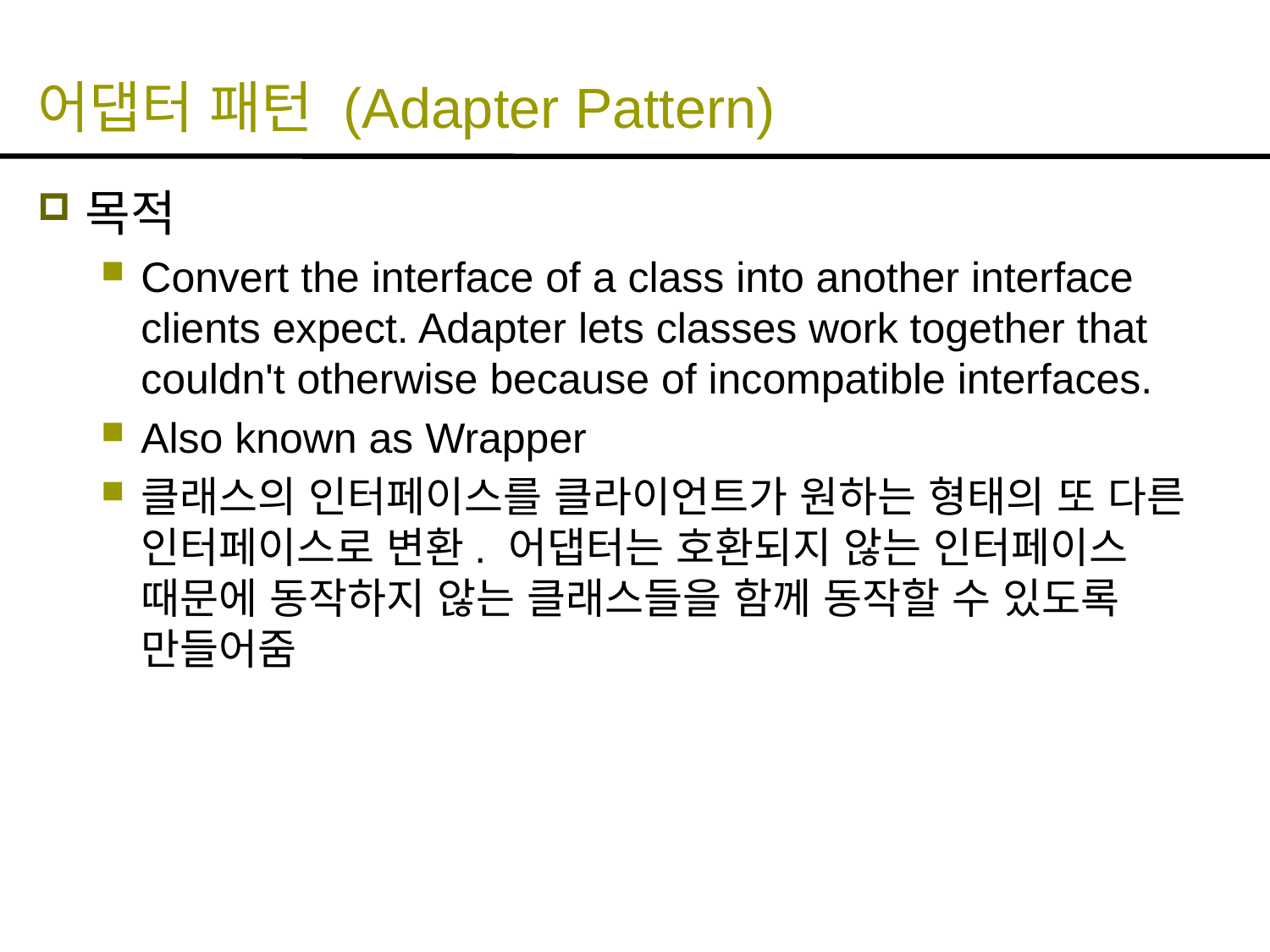

# 어댑터 패턴 (Adapter Pattern)
목적
Convert the interface of a class into another interface clients expect. Adapter lets classes work together that couldn't otherwise because of incompatible interfaces.
Also known as Wrapper
클래스의 인터페이스를 클라이언트가 원하는 형태의 또 다른 인터페이스로 변환. 어댑터는 호환되지 않는 인터페이스 때문에 동작하지 않는 클래스들을 함께 동작할 수 있도록 만들어줌